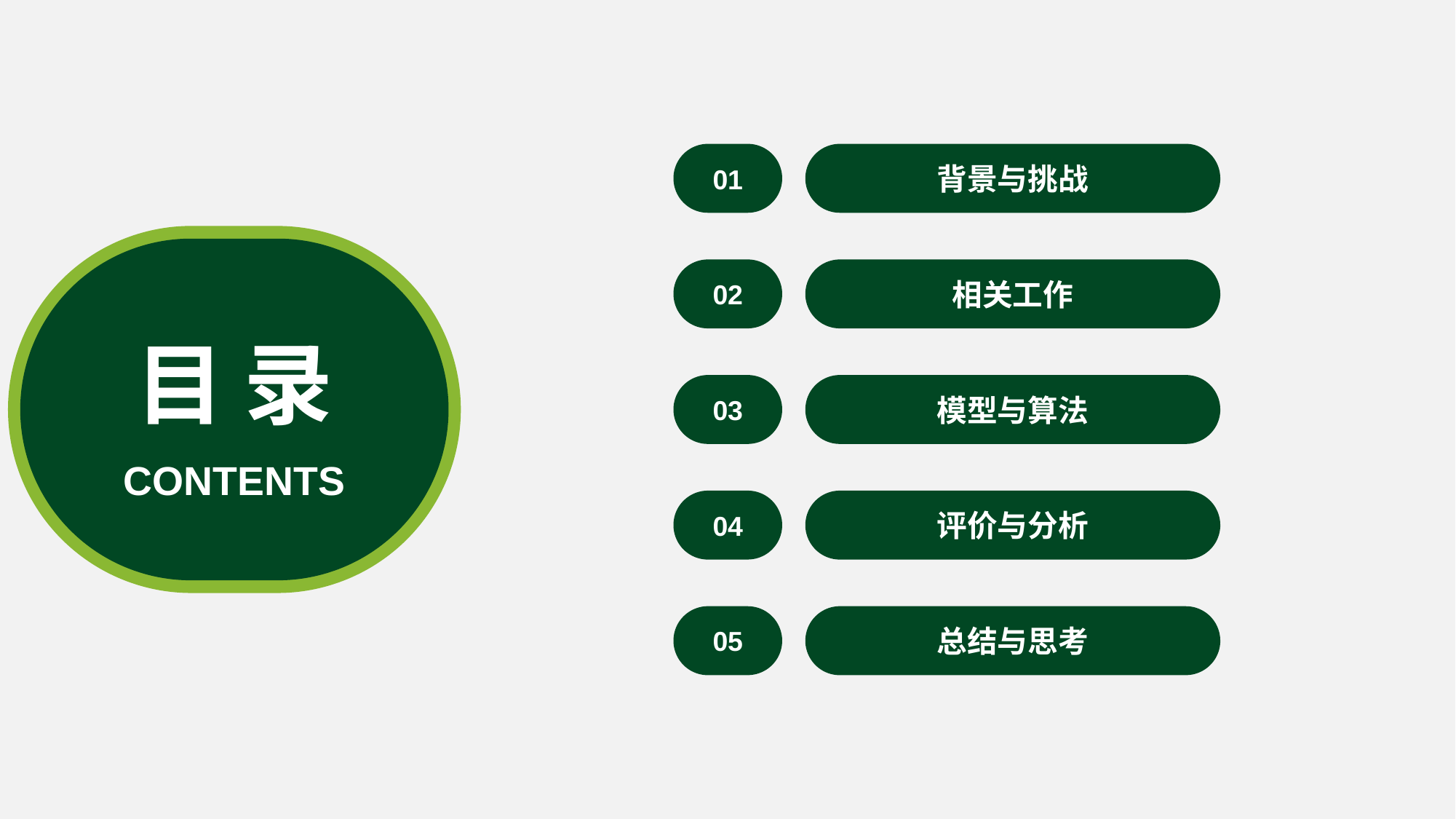

01
背景与挑战

02
相关工作
目 录
03
模型与算法
CONTENTS
04
评价与分析
05
总结与思考